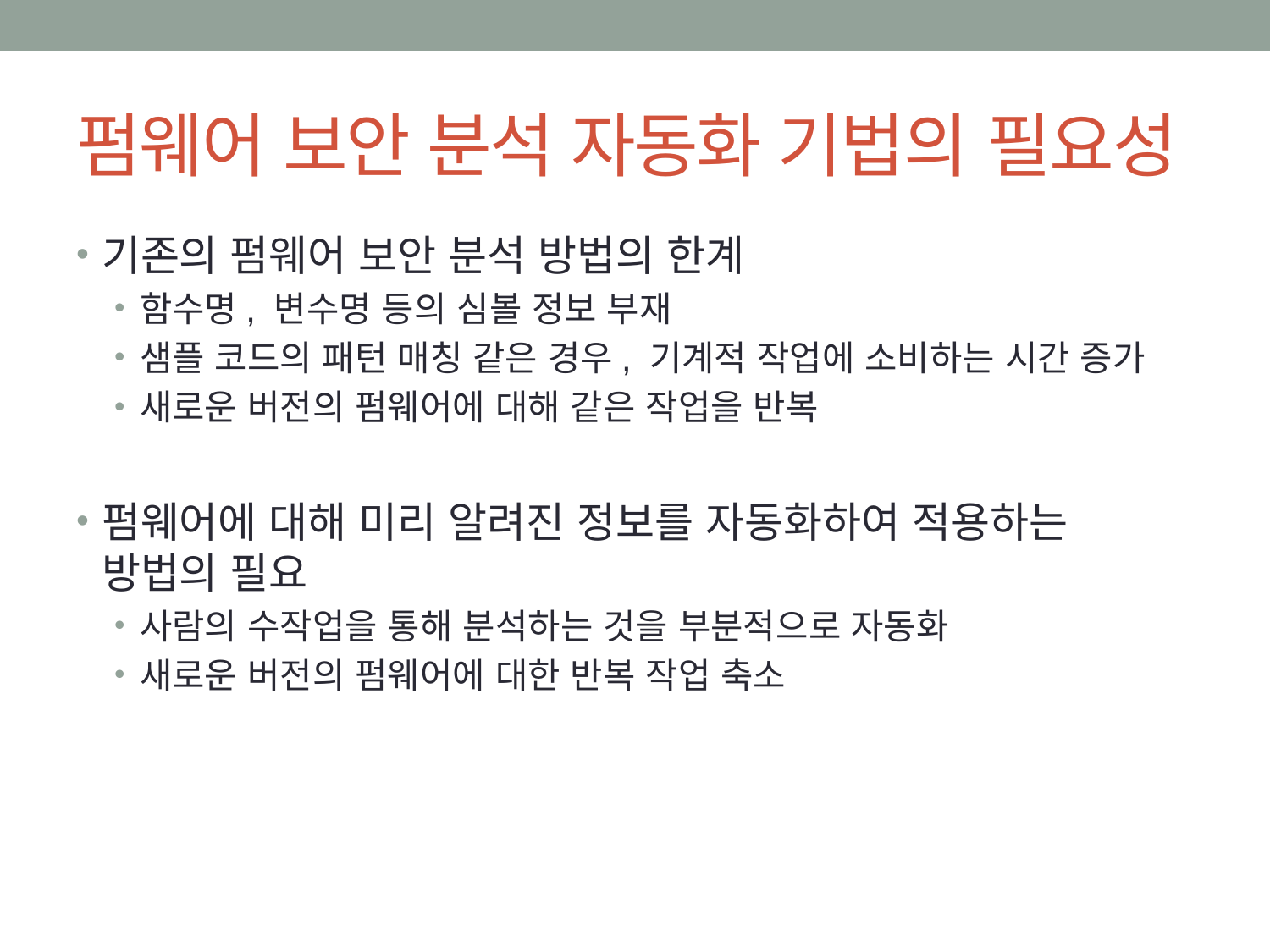

# 펌웨어 보안 분석 자동화 기법의 필요성
기존의 펌웨어 보안 분석 방법의 한계
함수명, 변수명 등의 심볼 정보 부재
샘플 코드의 패턴 매칭 같은 경우, 기계적 작업에 소비하는 시간 증가
새로운 버전의 펌웨어에 대해 같은 작업을 반복

펌웨어에 대해 미리 알려진 정보를 자동화하여 적용하는 방법의 필요
사람의 수작업을 통해 분석하는 것을 부분적으로 자동화
새로운 버전의 펌웨어에 대한 반복 작업 축소